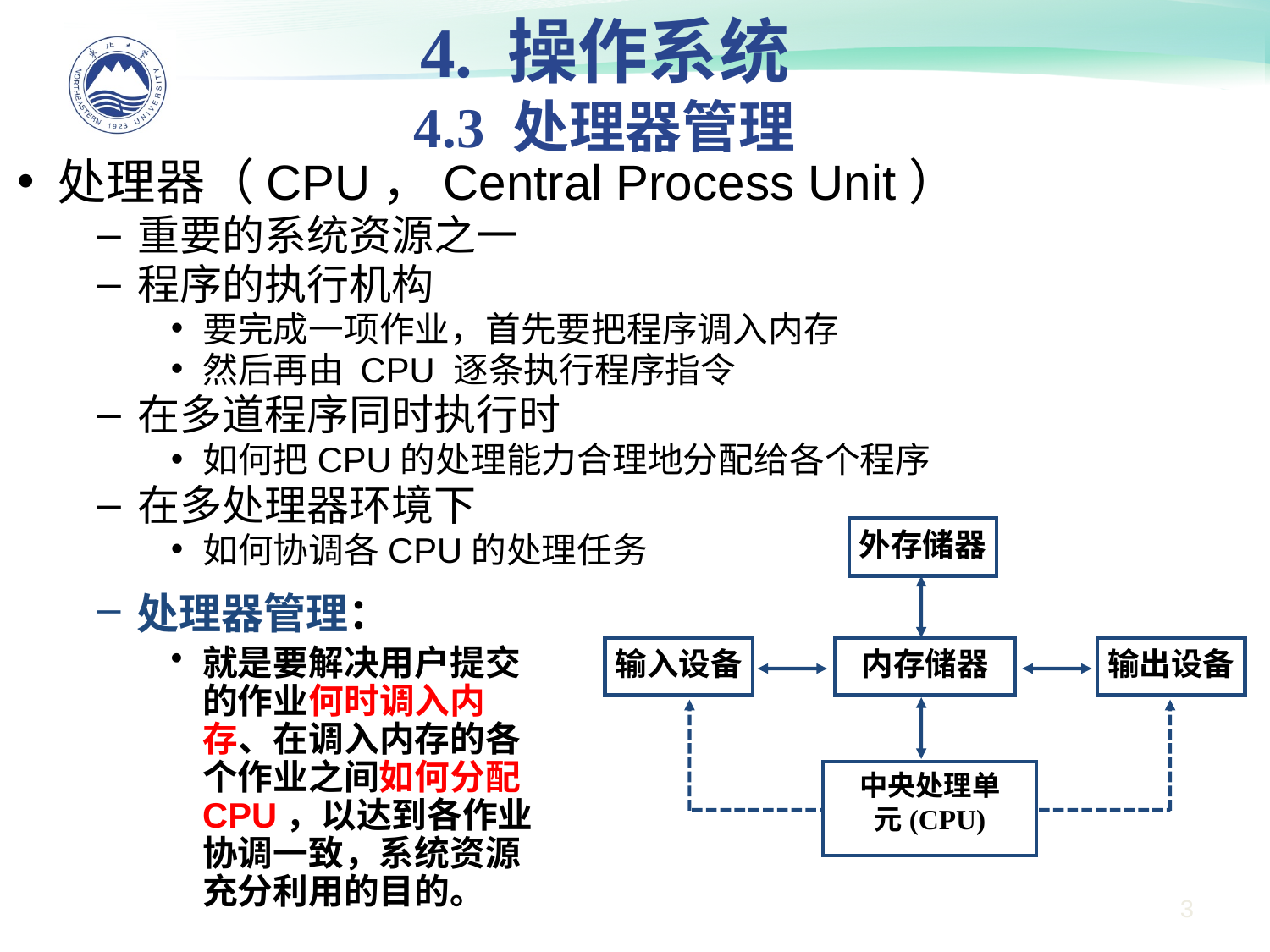

4. 操作系统
4.3 处理器管理
处理器（CPU，Central Process Unit）
重要的系统资源之一
程序的执行机构
要完成一项作业，首先要把程序调入内存
然后再由 CPU 逐条执行程序指令
在多道程序同时执行时
如何把CPU的处理能力合理地分配给各个程序
在多处理器环境下
如何协调各CPU的处理任务
外存储器

输入设备
内存储器
输出设备

中央处理单元(CPU)

处理器管理：
就是要解决用户提交的作业何时调入内存、在调入内存的各个作业之间如何分配CPU，以达到各作业协调一致，系统资源充分利用的目的。
3